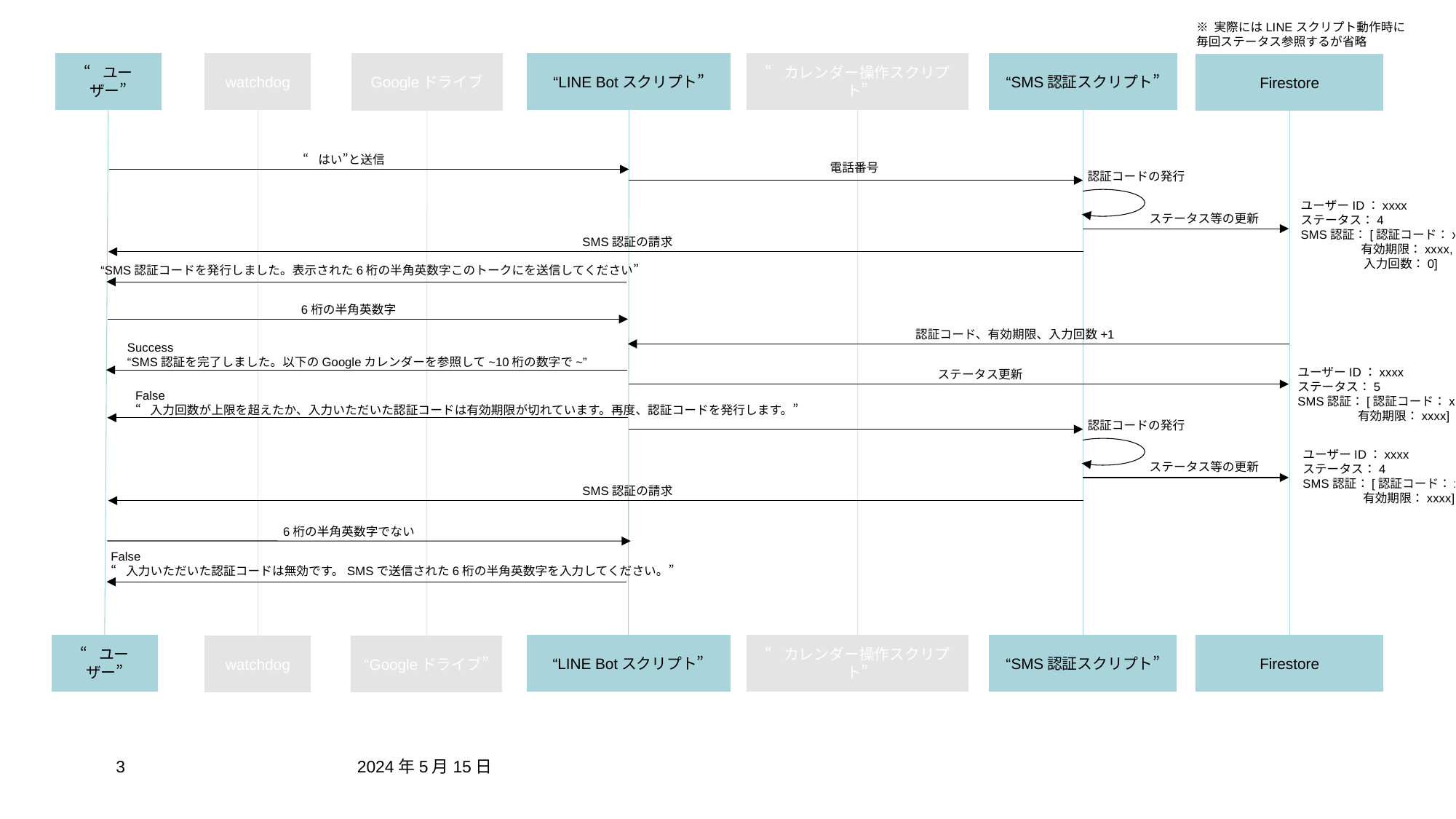

※ 実際にはLINEスクリプト動作時に
毎回ステータス参照するが省略
“ユーザー”
watchdog
“LINE Botスクリプト”
“カレンダー操作スクリプト”
“SMS認証スクリプト”
Googleドライブ
Firestore
“はい”と送信
電話番号
認証コードの発行

ユーザーID：xxxx
ステータス：4
SMS認証：[認証コード：x,
                     有効期限：xxxx,
                      入力回数：0]
ステータス等の更新
SMS認証の請求
“SMS認証コードを発行しました。表示された6桁の半角英数字このトークにを送信してください”
6桁の半角英数字
認証コード、有効期限、入力回数+1
Success
“SMS認証を完了しました。以下のGoogleカレンダーを参照して~10桁の数字で~”
ユーザーID：xxxx
ステータス：5
SMS認証：[認証コード：x
                     有効期限：xxxx]
ステータス更新
False
“入力回数が上限を超えたか、入力いただいた認証コードは有効期限が切れています。再度、認証コードを発行します。”
認証コードの発行

ユーザーID：xxxx
ステータス：4
SMS認証：[認証コード：x
                     有効期限：xxxx]
ステータス等の更新
SMS認証の請求
6桁の半角英数字でない
False
“入力いただいた認証コードは無効です。SMSで送信された6桁の半角英数字を入力してください。”
“ユーザー”
“LINE Botスクリプト”
“カレンダー操作スクリプト”
“SMS認証スクリプト”
Firestore
watchdog
“Googleドライブ”
3
2024年5月15日